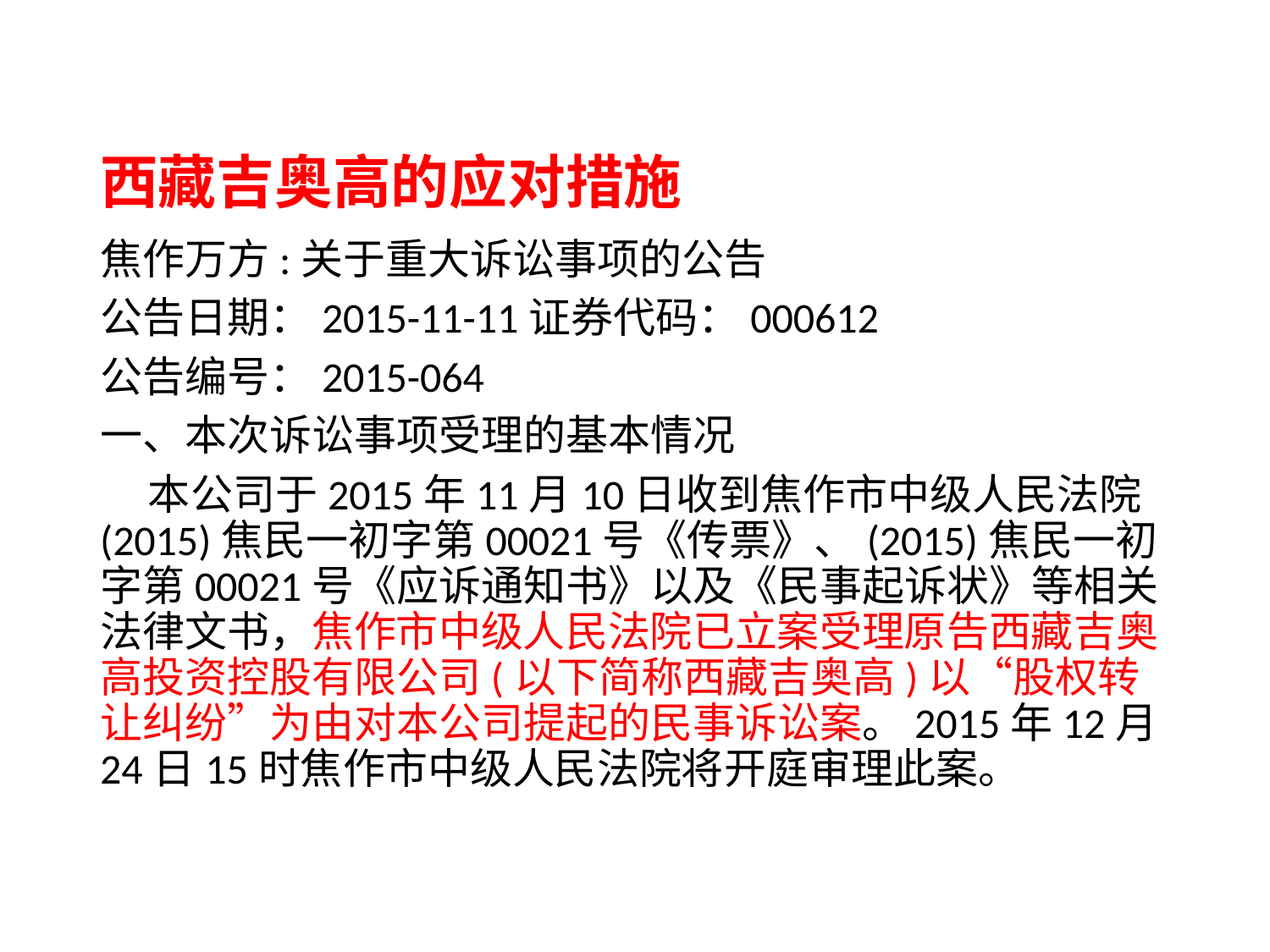

# 西藏吉奥高的应对措施
焦作万方:关于重大诉讼事项的公告
公告日期：2015-11-11证券代码：000612
公告编号：2015-064
一、本次诉讼事项受理的基本情况
    本公司于2015年11月10日收到焦作市中级人民法院(2015)焦民一初字第00021号《传票》、(2015)焦民一初字第00021号《应诉通知书》以及《民事起诉状》等相关法律文书，焦作市中级人民法院已立案受理原告西藏吉奥高投资控股有限公司(以下简称西藏吉奥高)以“股权转让纠纷”为由对本公司提起的民事诉讼案。2015年12月24日15时焦作市中级人民法院将开庭审理此案。